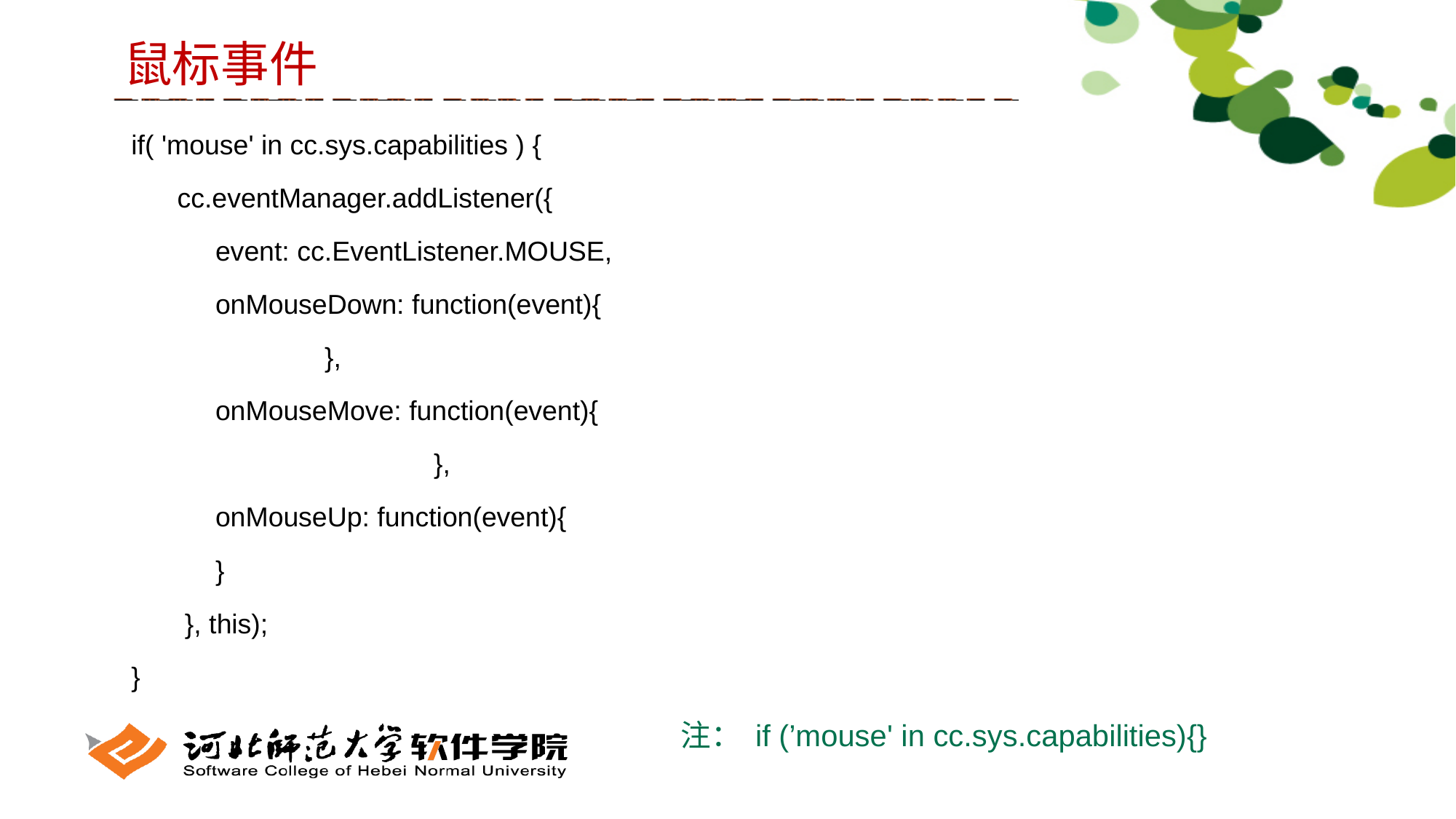

鼠标事件

 if( 'mouse' in cc.sys.capabilities ) {
       cc.eventManager.addListener({
            event: cc.EventListener.MOUSE,
            onMouseDown: function(event){
	            },
            onMouseMove: function(event){
		            },
            onMouseUp: function(event){
            }
        }, this);
 }
注： if (’mouse' in cc.sys.capabilities){}